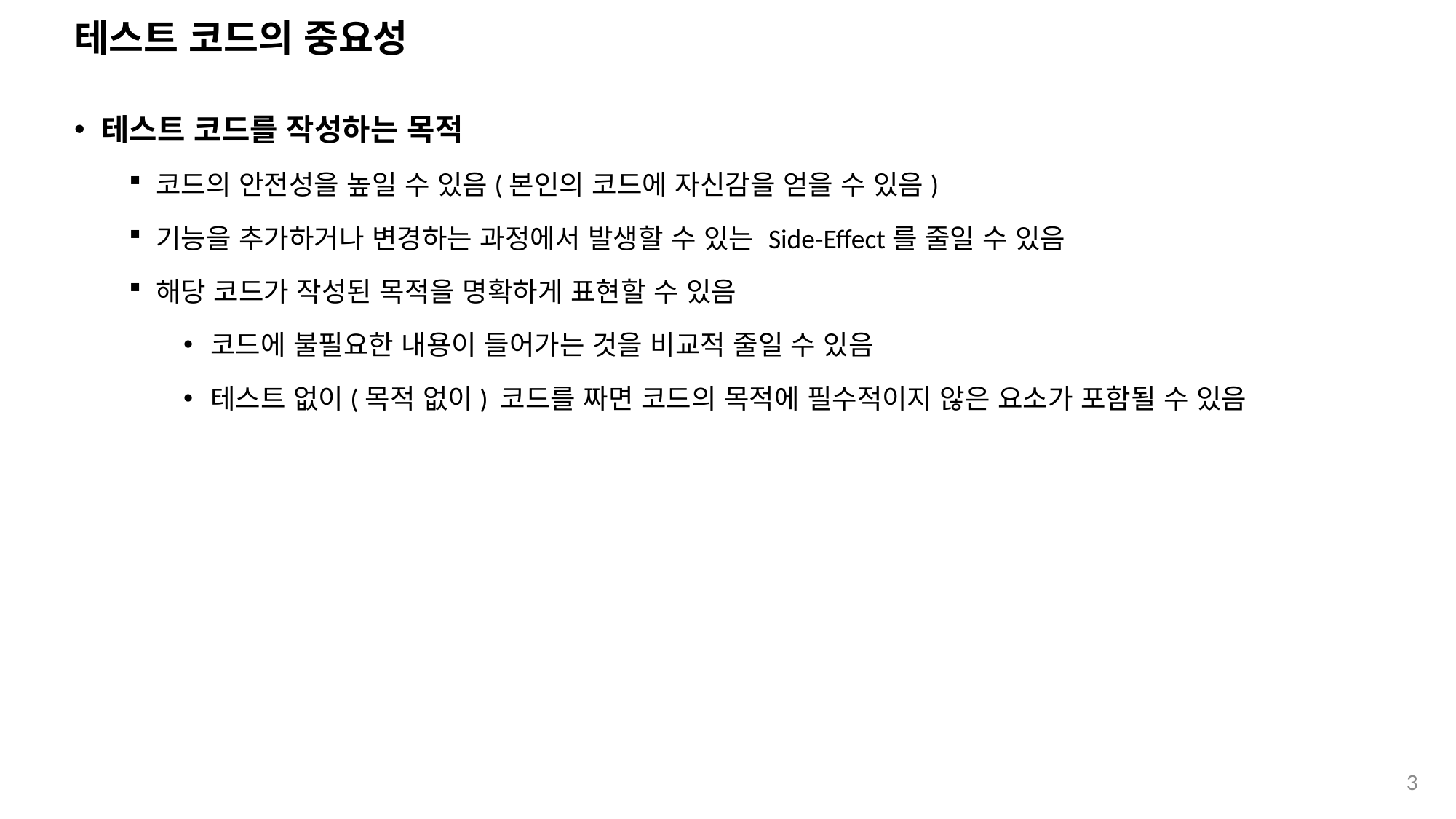

# 테스트 코드의 중요성
테스트 코드를 작성하는 목적
코드의 안전성을 높일 수 있음(본인의 코드에 자신감을 얻을 수 있음)
기능을 추가하거나 변경하는 과정에서 발생할 수 있는 Side-Effect를 줄일 수 있음
해당 코드가 작성된 목적을 명확하게 표현할 수 있음
코드에 불필요한 내용이 들어가는 것을 비교적 줄일 수 있음
테스트 없이(목적 없이) 코드를 짜면 코드의 목적에 필수적이지 않은 요소가 포함될 수 있음

3